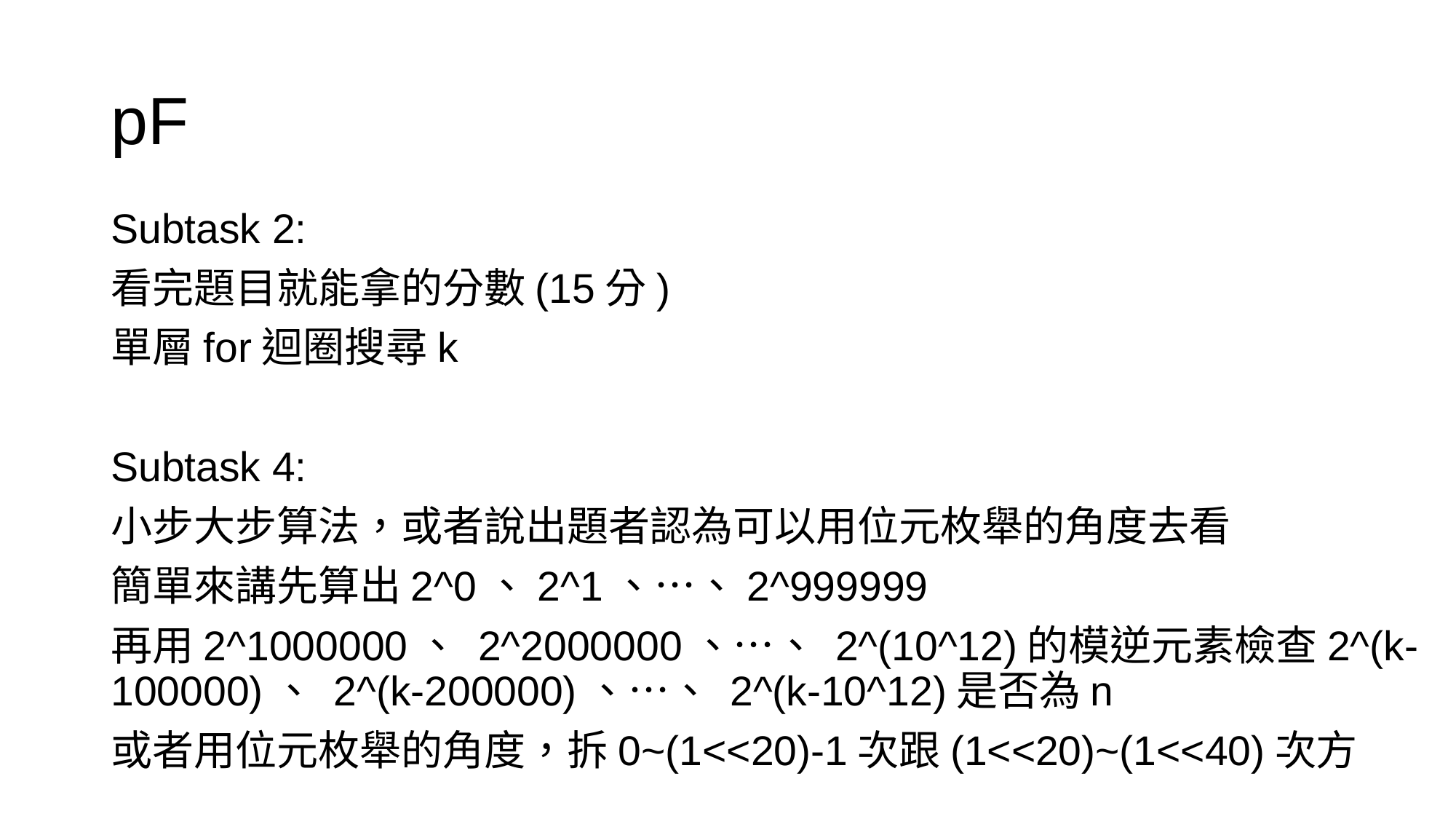

# pF
Subtask 2:
看完題目就能拿的分數(15分)
單層for迴圈搜尋k

Subtask 4:
小步大步算法，或者說出題者認為可以用位元枚舉的角度去看
簡單來講先算出2^0、2^1、…、2^999999
再用2^1000000、 2^2000000、…、 2^(10^12)的模逆元素檢查2^(k-100000)、 2^(k-200000)、…、 2^(k-10^12)是否為n
或者用位元枚舉的角度，拆0~(1<<20)-1次跟(1<<20)~(1<<40)次方